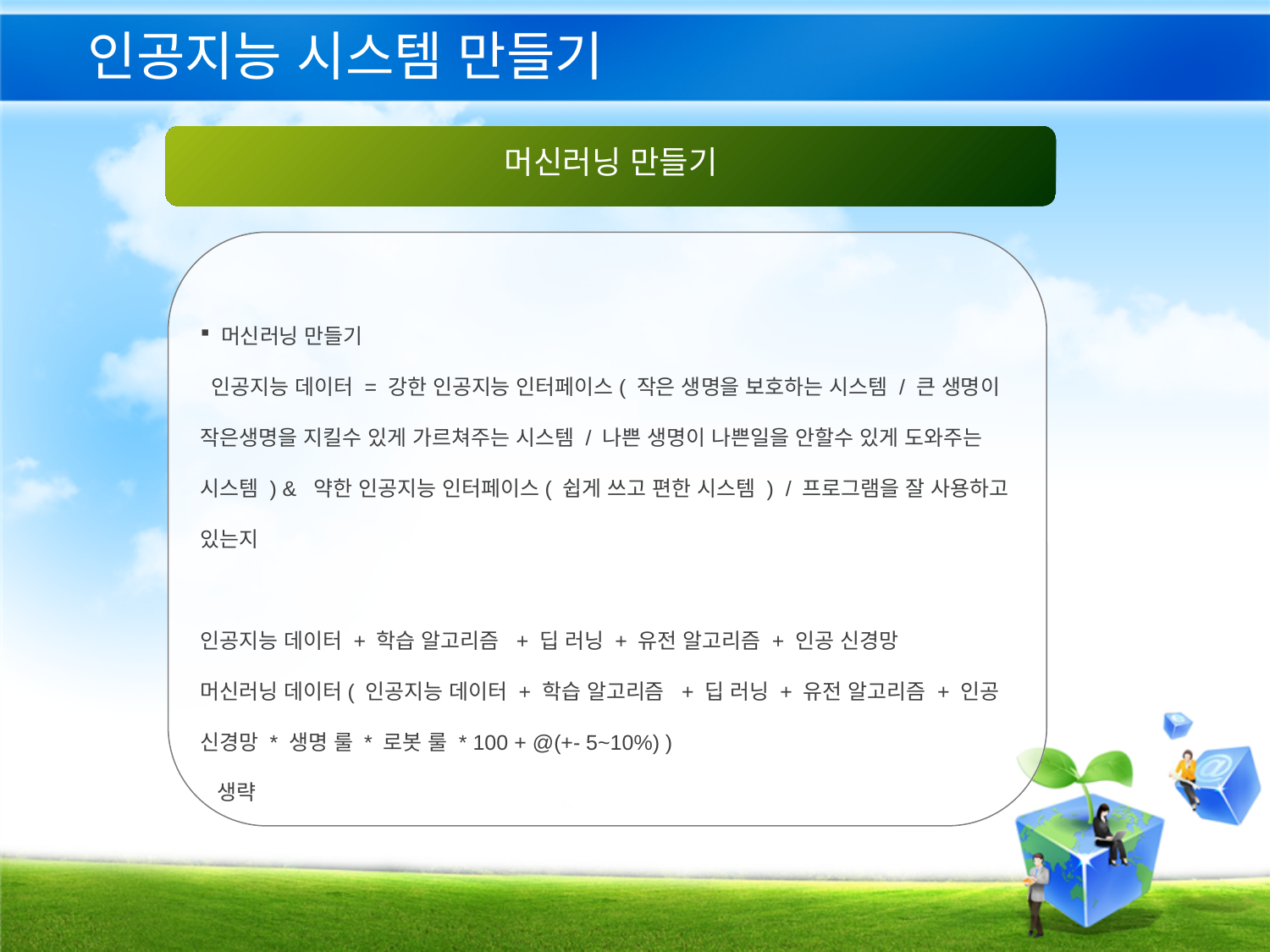

# 인공지능 시스템 만들기

머신러닝 만들기

 머신러닝 만들기
 인공지능 데이터 = 강한 인공지능 인터페이스( 작은 생명을 보호하는 시스템 / 큰 생명이 작은생명을 지킬수 있게 가르쳐주는 시스템 / 나쁜 생명이 나쁜일을 안할수 있게 도와주는 시스템 ) &  약한 인공지능 인터페이스( 쉽게 쓰고 편한 시스템 )  / 프로그램을 잘 사용하고 있는지

인공지능 데이터 + 학습 알고리즘  + 딥 러닝 + 유전 알고리즘 + 인공 신경망
머신러닝 데이터( 인공지능 데이터 + 학습 알고리즘  + 딥 러닝 + 유전 알고리즘 + 인공 신경망 * 생명 룰 * 로봇 룰 * 100 + @(+- 5~10%) )
  생략